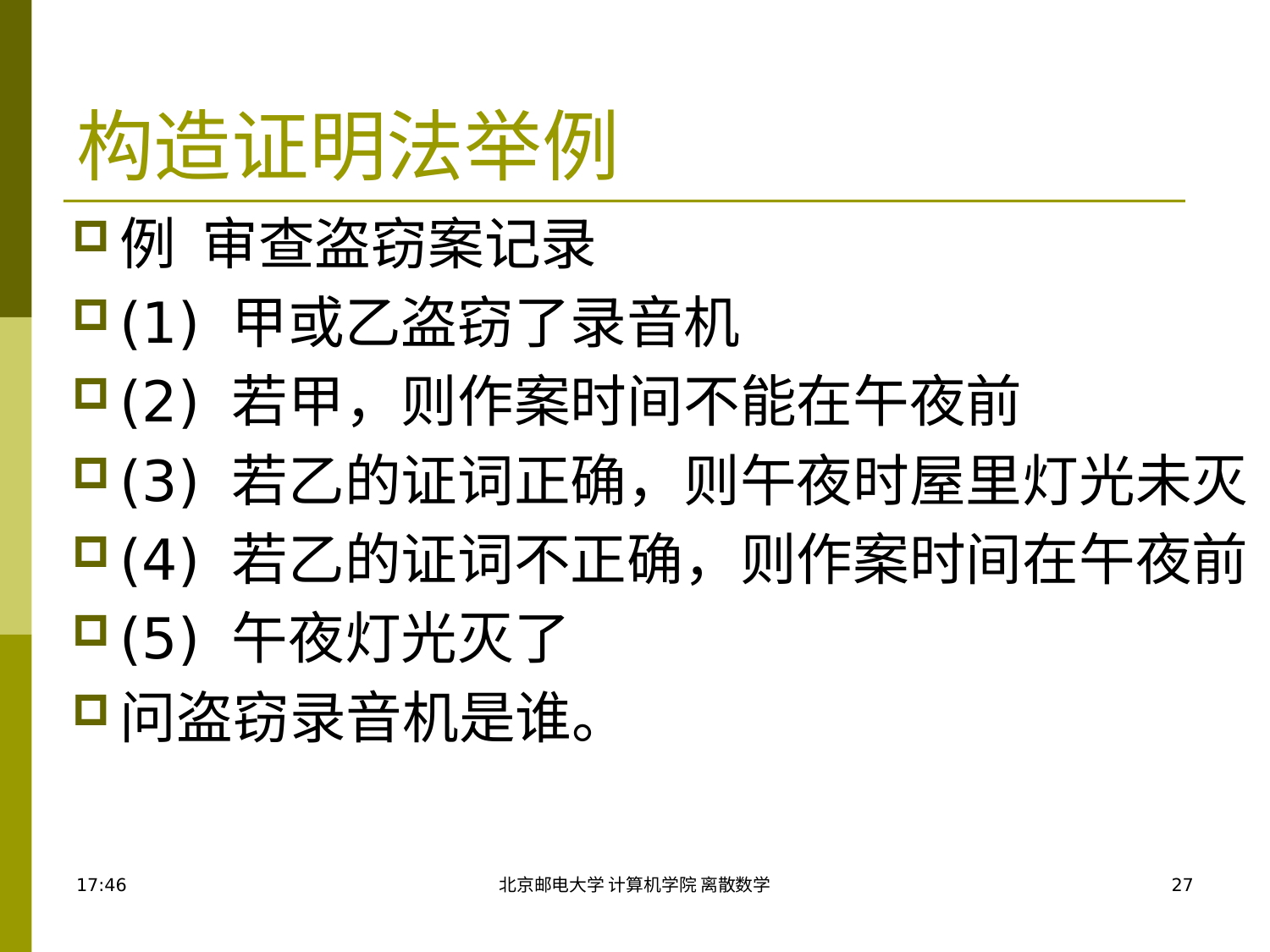

# 构造证明法举例
例  审查盗窃案记录
(1) 甲或乙盗窃了录音机
(2) 若甲，则作案时间不能在午夜前
(3) 若乙的证词正确，则午夜时屋里灯光未灭
(4) 若乙的证词不正确，则作案时间在午夜前
(5) 午夜灯光灭了
问盗窃录音机是谁。
17:46
北京邮电大学 计算机学院 离散数学
27